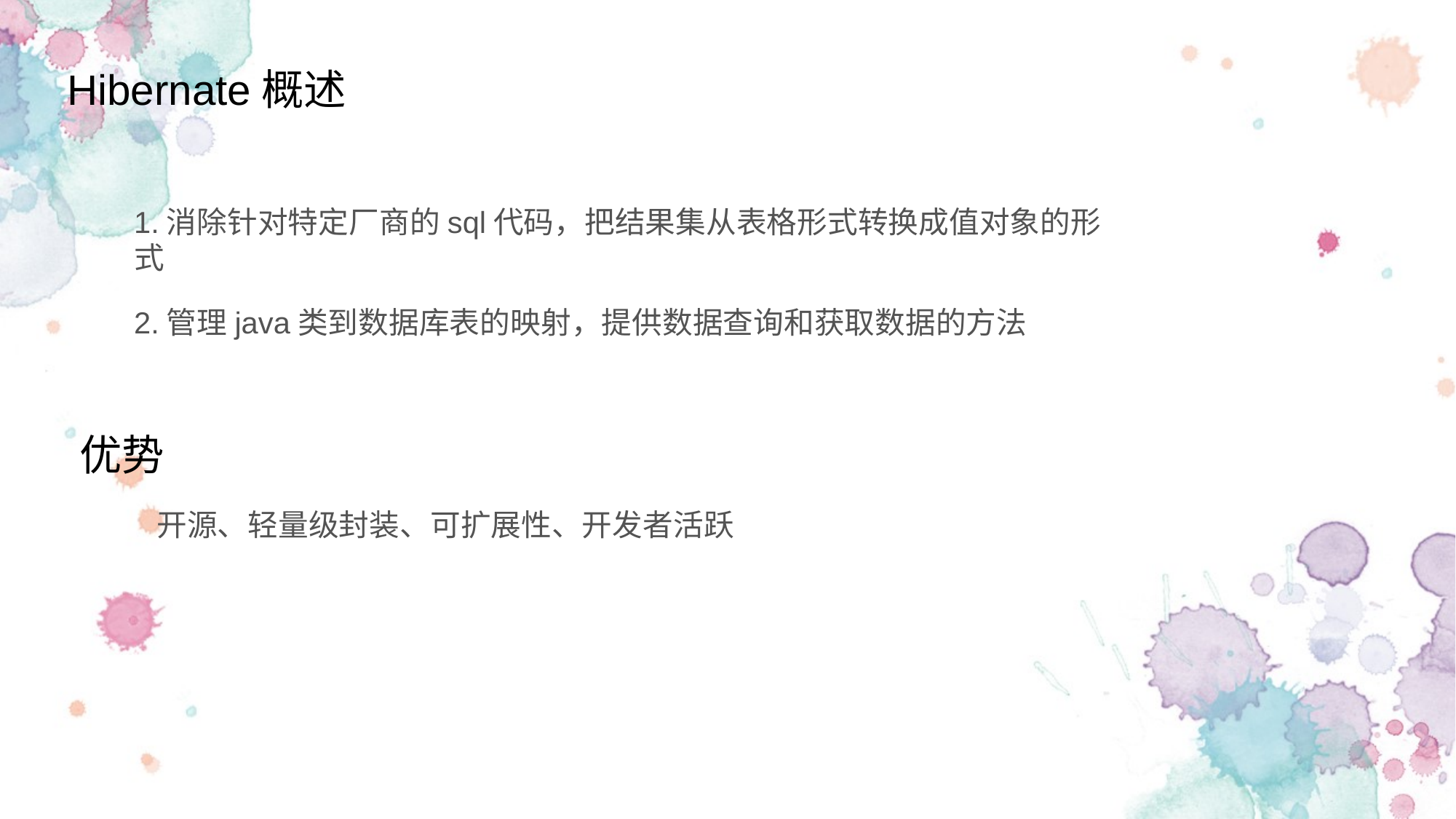

Hibernate概述
1.消除针对特定厂商的sql代码，把结果集从表格形式转换成值对象的形式
2.管理java类到数据库表的映射，提供数据查询和获取数据的方法
优势
开源、轻量级封装、可扩展性、开发者活跃